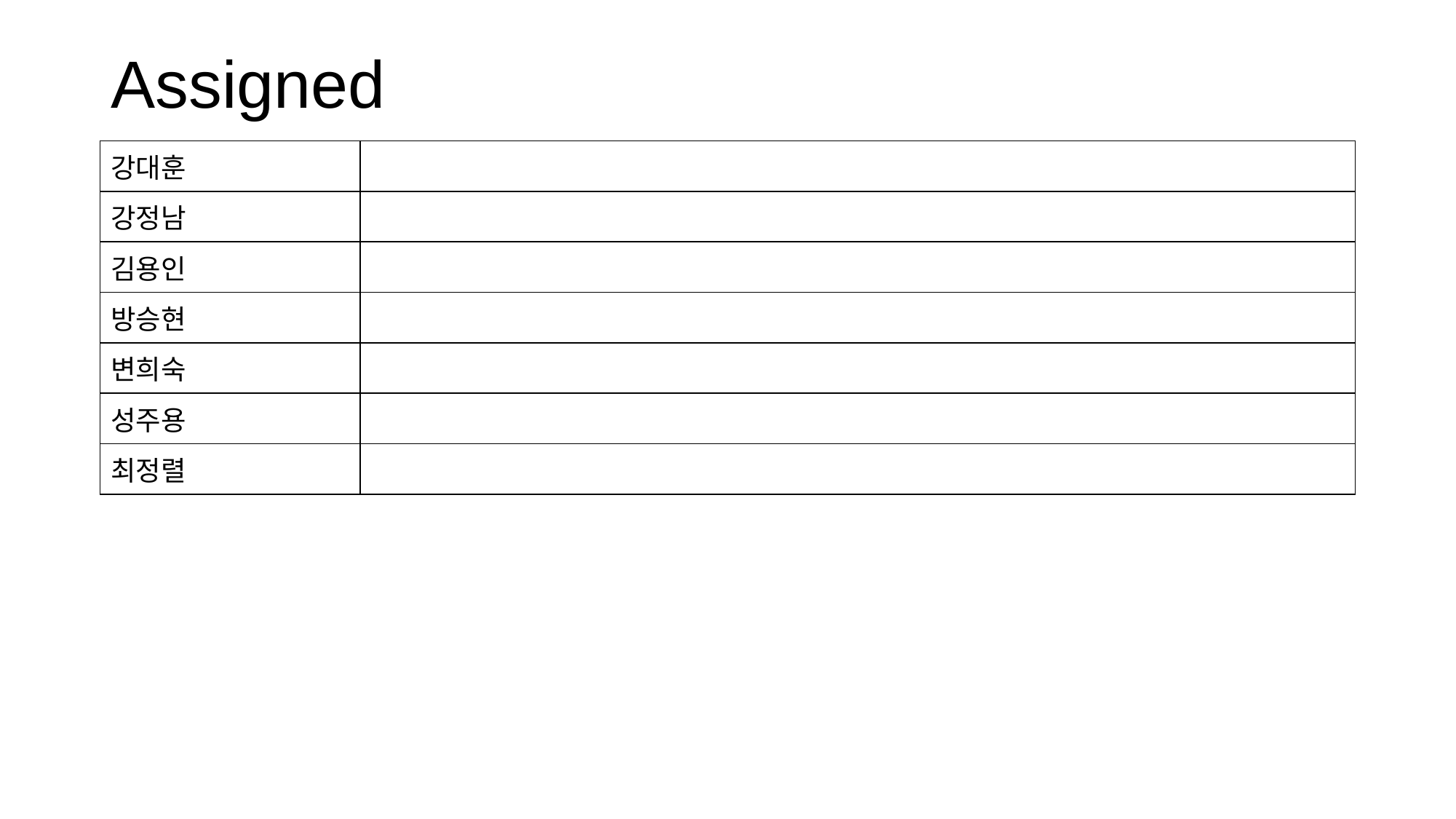

# Assigned
| 강대훈 |  |
| --- | --- |
| 강정남 |  |
| 김용인 |  |
| 방승현 |  |
| 변희숙 |  |
| 성주용 |  |
| 최정렬 |  |